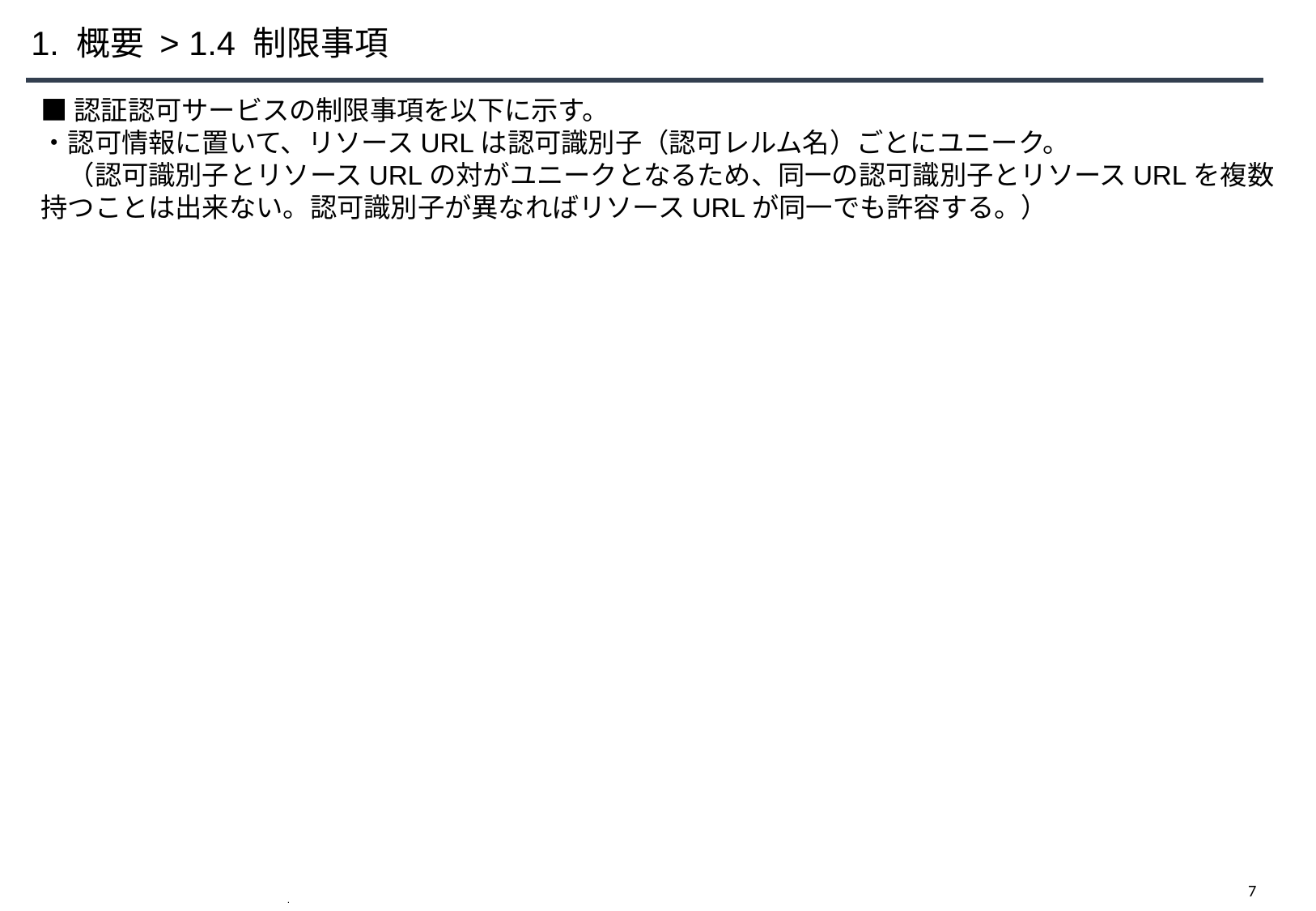

# 1. 概要 > 1.4 制限事項
■認証認可サービスの制限事項を以下に示す。
・認可情報に置いて、リソースURLは認可識別子（認可レルム名）ごとにユニーク。
　（認可識別子とリソースURLの対がユニークとなるため、同一の認可識別子とリソースURLを複数持つことは出来ない。認可識別子が異なればリソースURLが同一でも許容する。）